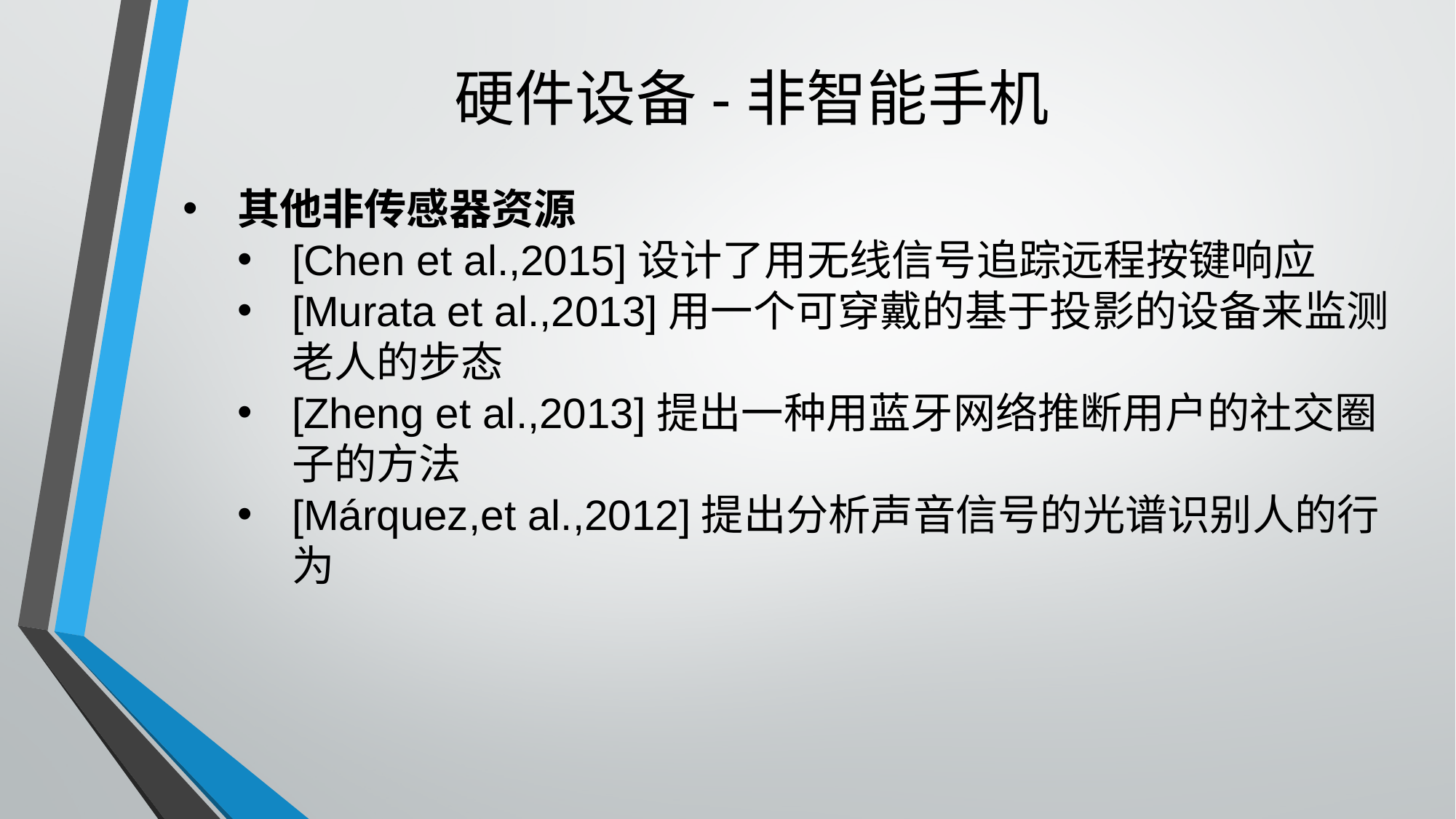

# 硬件设备-非智能手机
其他非传感器资源
[Chen et al.,2015]设计了用无线信号追踪远程按键响应
[Murata et al.,2013]用一个可穿戴的基于投影的设备来监测老人的步态
[Zheng et al.,2013]提出一种用蓝牙网络推断用户的社交圈子的方法
[Márquez,et al.,2012]提出分析声音信号的光谱识别人的行为